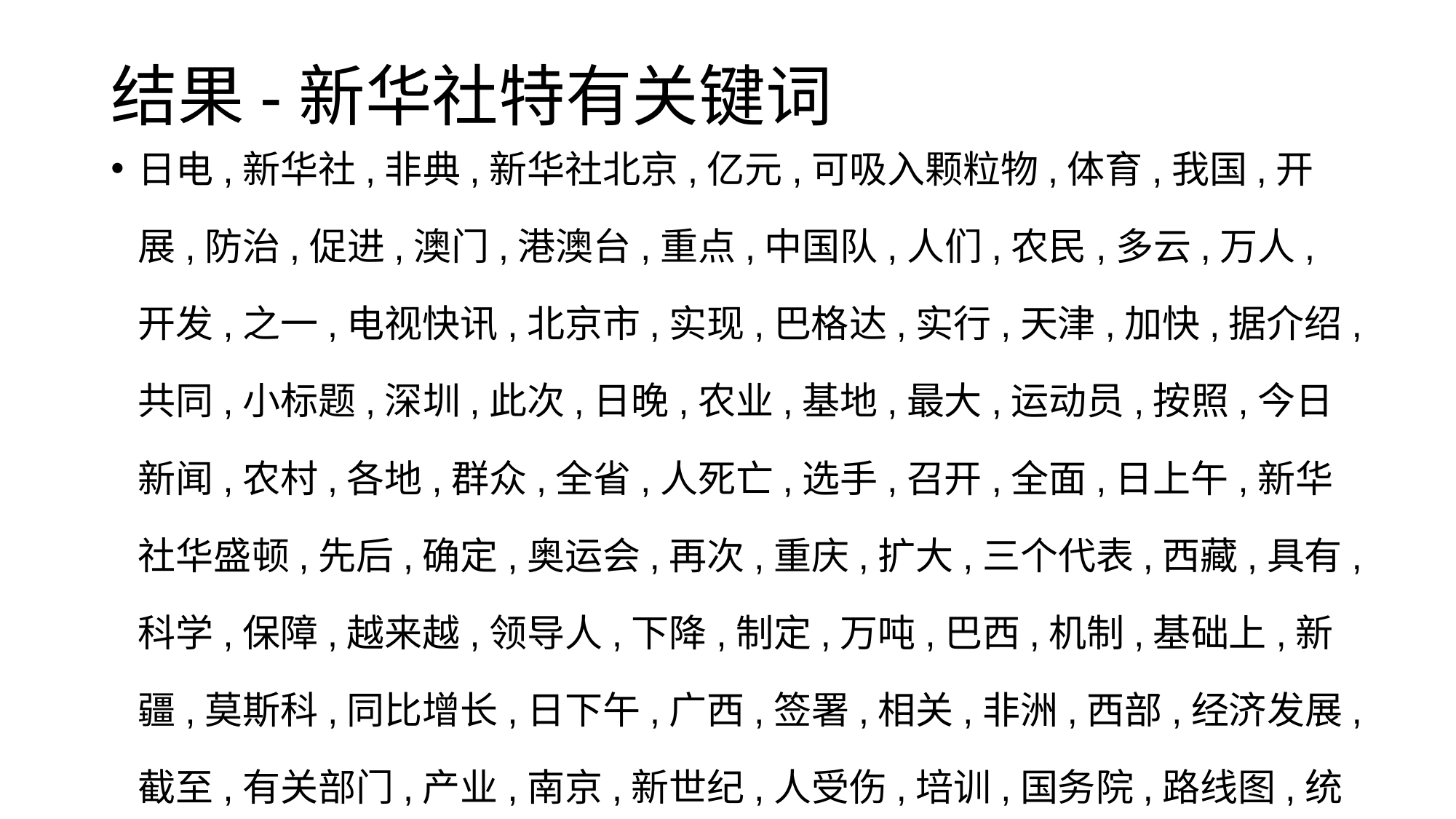

# 结果-新华社特有关键词
日电,新华社,非典,新华社北京,亿元,可吸入颗粒物,体育,我国,开展,防治,促进,澳门,港澳台,重点,中国队,人们,农民,多云,万人,开发,之一,电视快讯,北京市,实现,巴格达,实行,天津,加快,据介绍,共同,小标题,深圳,此次,日晚,农业,基地,最大,运动员,按照,今日新闻,农村,各地,群众,全省,人死亡,选手,召开,全面,日上午,新华社华盛顿,先后,确定,奥运会,再次,重庆,扩大,三个代表,西藏,具有,科学,保障,越来越,领导人,下降,制定,万吨,巴西,机制,基础上,新疆,莫斯科,同比增长,日下午,广西,签署,相关,非洲,西部,经济发展,截至,有关部门,产业,南京,新世纪,人受伤,培训,国务院,路线图,统一,代表团,成都,面临,规划,启动,外事,全市,贸易,创造,个国家,浙江